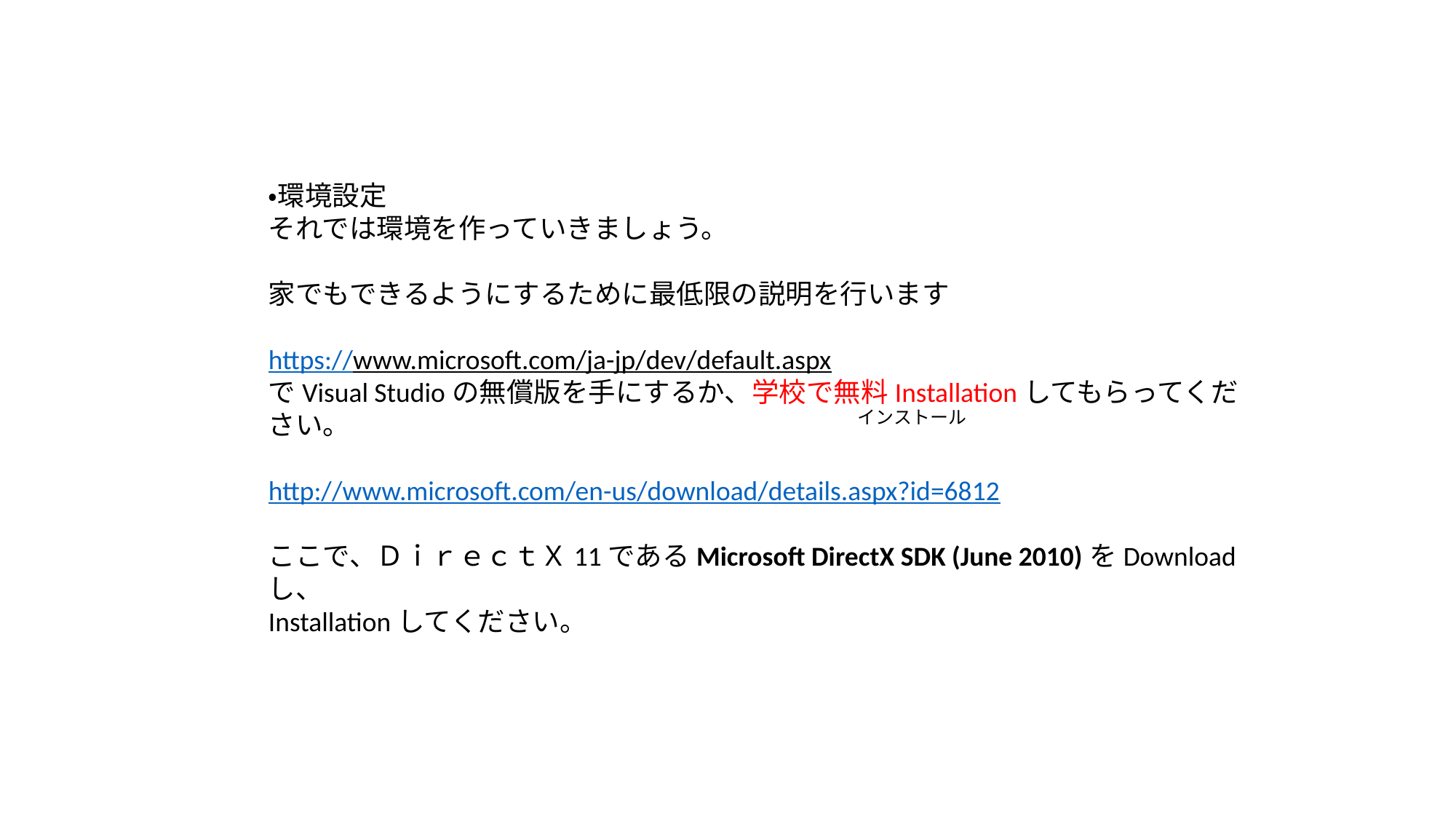

・環境設定
それでは環境を作っていきましょう。

家でもできるようにするために最低限の説明を行います

https://www.microsoft.com/ja-jp/dev/default.aspx
でVisual Studioの無償版を手にするか、学校で無料Installationしてもらってください。

http://www.microsoft.com/en-us/download/details.aspx?id=6812

ここで、ＤｉｒｅｃｔＸ11であるMicrosoft DirectX SDK (June 2010)をDownloadし、
Installationしてください。

インストール